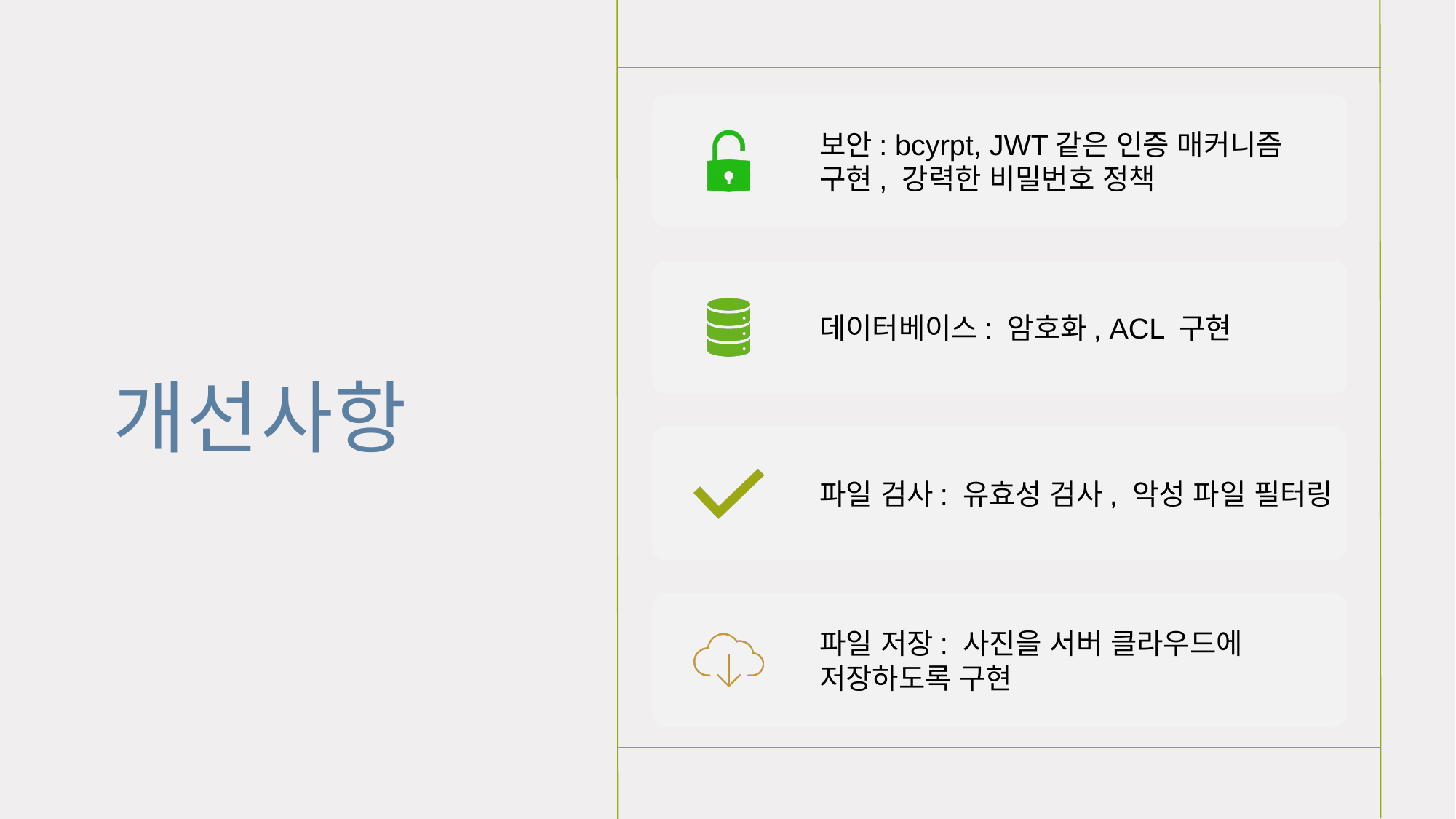

# 개선사항
보안: bcyrpt, JWT같은 인증 매커니즘 구현, 강력한 비밀번호 정책
데이터베이스: 암호화, ACL 구현
파일 검사: 유효성 검사, 악성 파일 필터링
파일 저장: 사진을 서버 클라우드에 저장하도록 구현